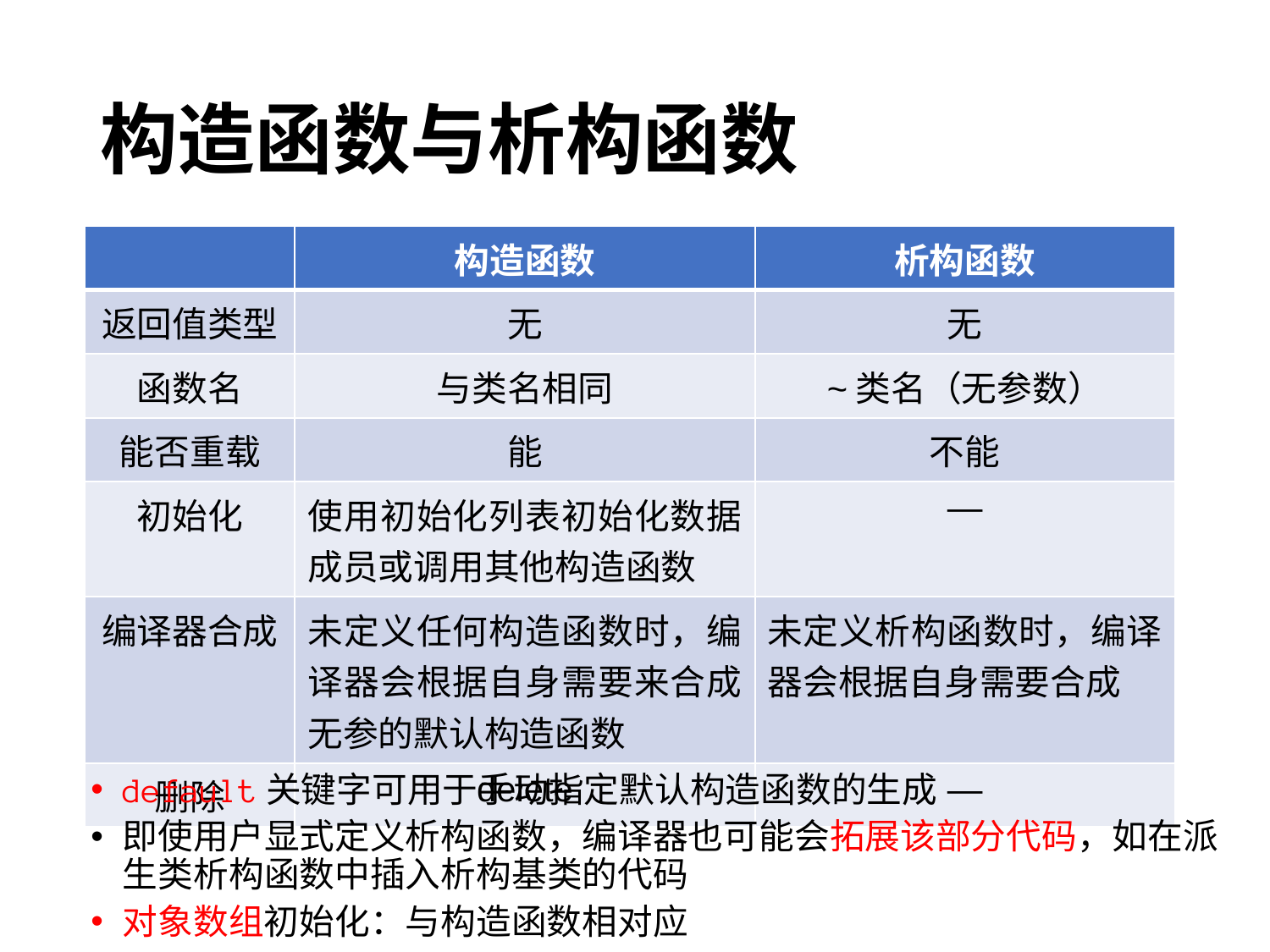

# 构造函数与析构函数
|  | 构造函数 | 析构函数 |
| --- | --- | --- |
| 返回值类型 | 无 | 无 |
| 函数名 | 与类名相同 | ~类名（无参数） |
| 能否重载 | 能 | 不能 |
| 初始化 | 使用初始化列表初始化数据成员或调用其他构造函数 | — |
| 编译器合成 | 未定义任何构造函数时，编译器会根据自身需要来合成无参的默认构造函数 | 未定义析构函数时，编译器会根据自身需要合成 |
| 删除 | delete | — |
default关键字可用于手动指定默认构造函数的生成
即使用户显式定义析构函数，编译器也可能会拓展该部分代码，如在派生类析构函数中插入析构基类的代码
对象数组初始化：与构造函数相对应